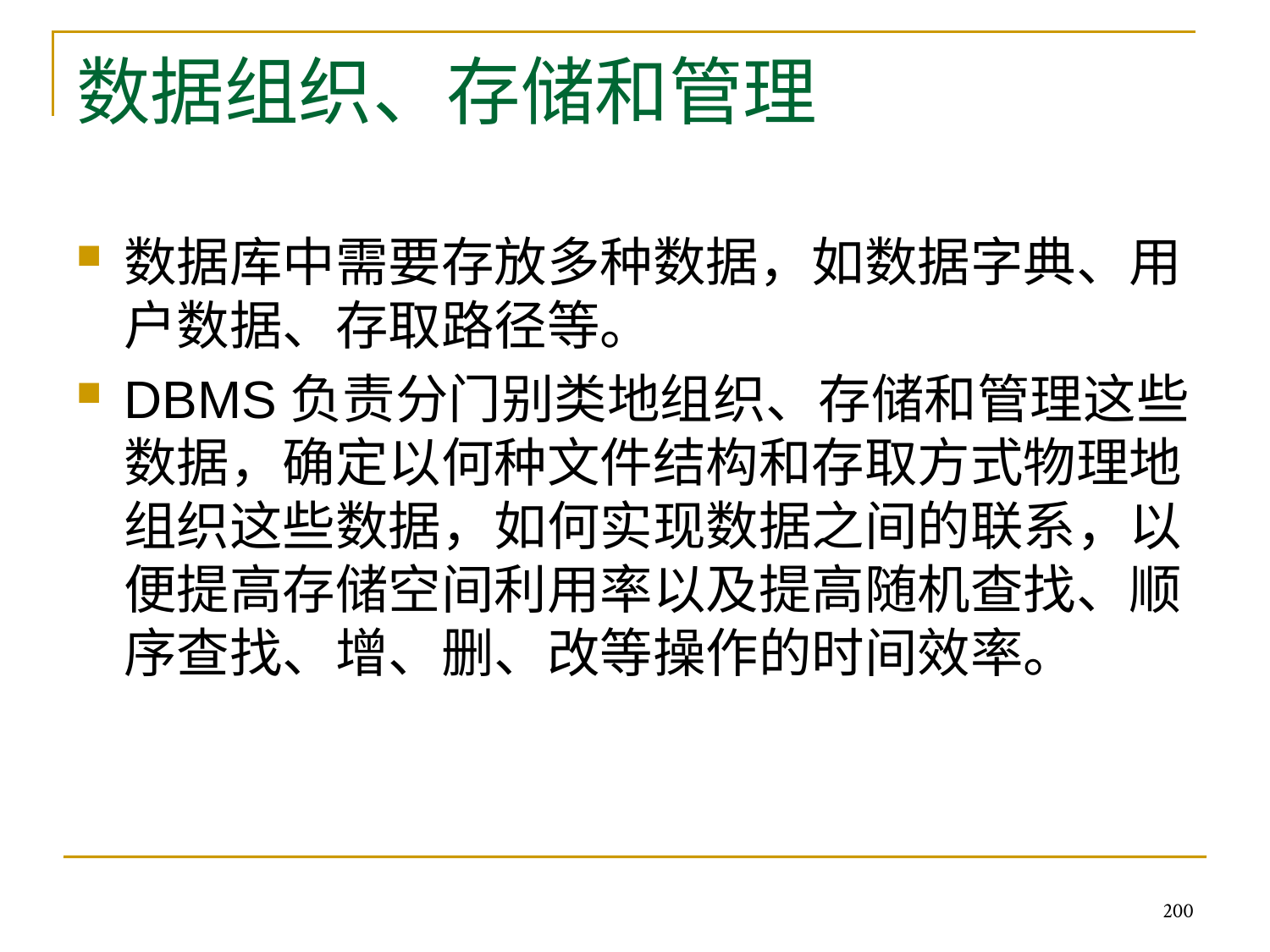

# 数据组织、存储和管理
数据库中需要存放多种数据，如数据字典、用户数据、存取路径等。
DBMS负责分门别类地组织、存储和管理这些数据，确定以何种文件结构和存取方式物理地组织这些数据，如何实现数据之间的联系，以便提高存储空间利用率以及提高随机查找、顺序查找、增、删、改等操作的时间效率。
200